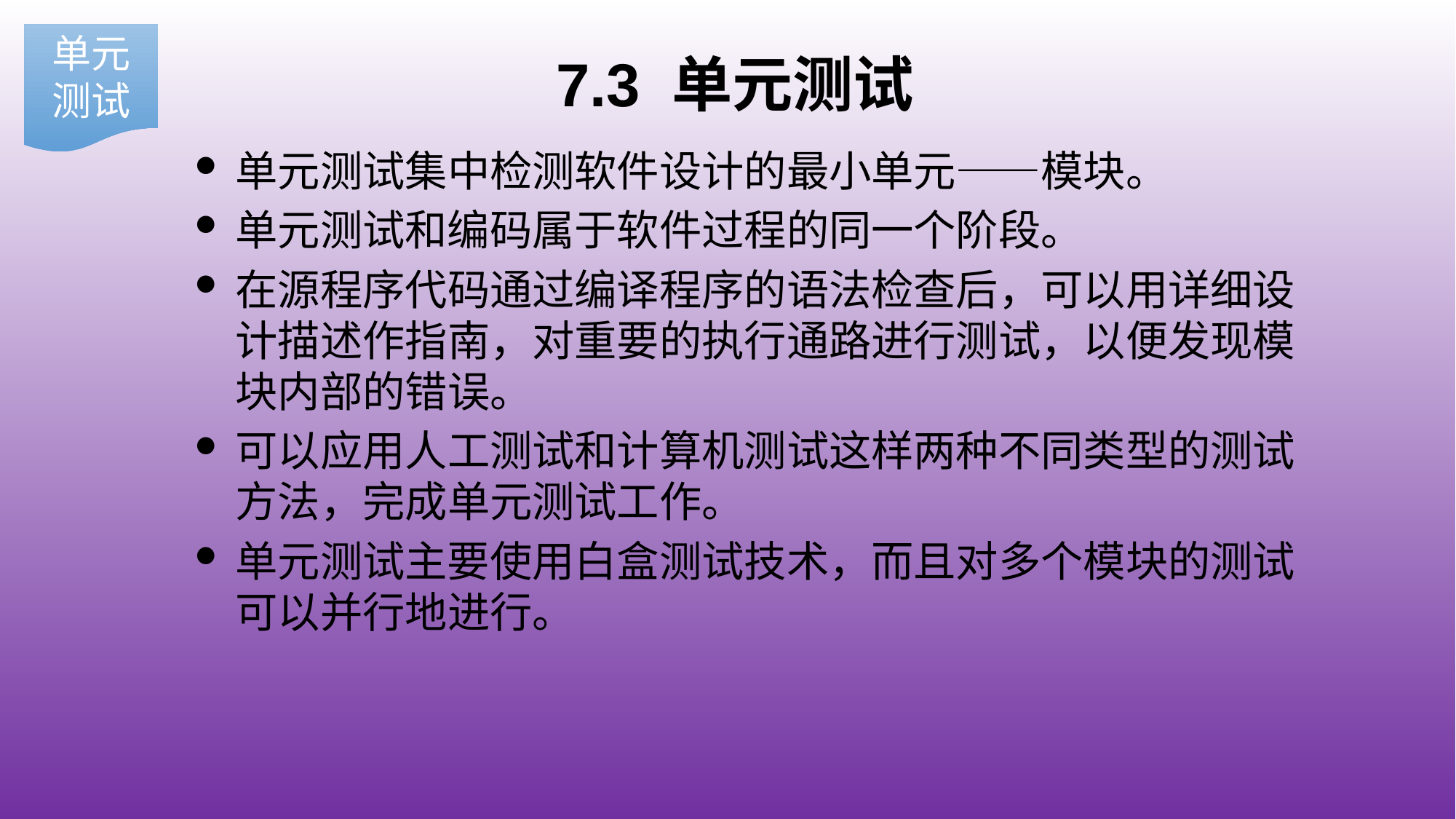

单元测试
		7.3 单元测试

单元测试集中检测软件设计的最小单元——模块。
单元测试和编码属于软件过程的同一个阶段。
在源程序代码通过编译程序的语法检查后，可以用详细设计描述作指南，对重要的执行通路进行测试，以便发现模块内部的错误。
可以应用人工测试和计算机测试这样两种不同类型的测试方法，完成单元测试工作。
单元测试主要使用白盒测试技术，而且对多个模块的测试可以并行地进行。